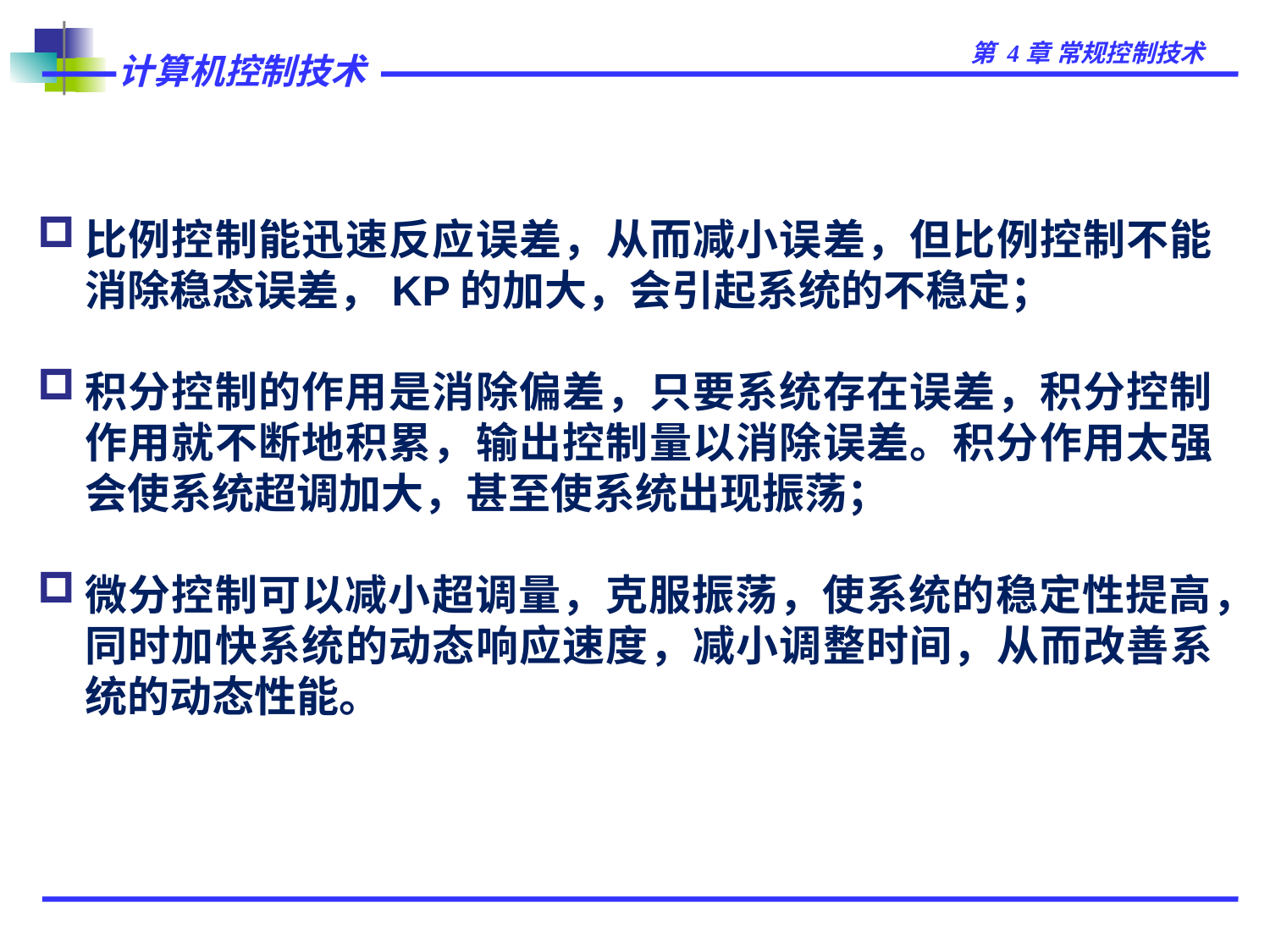

比例控制能迅速反应误差，从而减小误差，但比例控制不能消除稳态误差，KP的加大，会引起系统的不稳定；

积分控制的作用是消除偏差，只要系统存在误差，积分控制作用就不断地积累，输出控制量以消除误差。积分作用太强会使系统超调加大，甚至使系统出现振荡；

微分控制可以减小超调量，克服振荡，使系统的稳定性提高，同时加快系统的动态响应速度，减小调整时间，从而改善系统的动态性能。